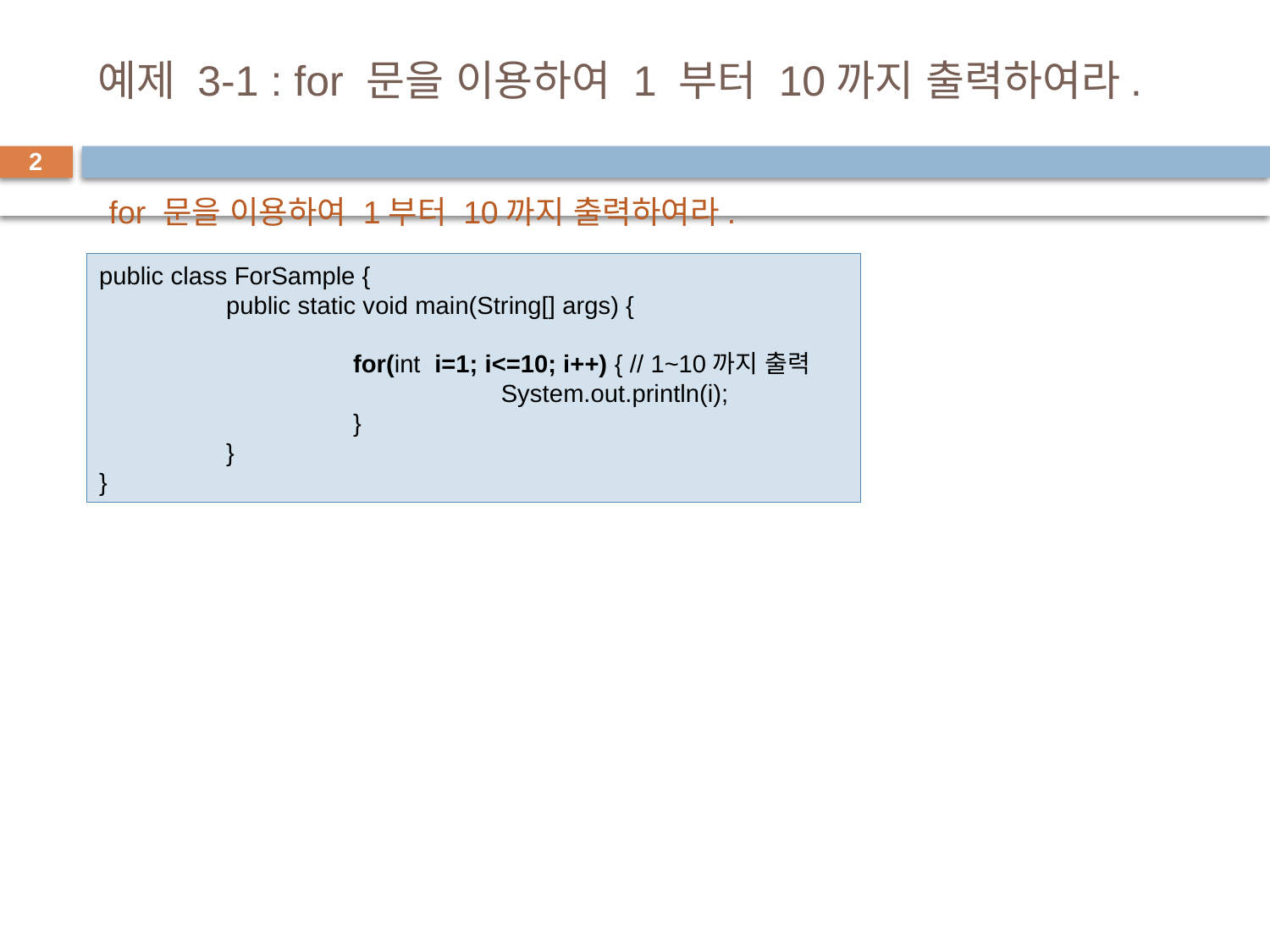

# 예제 3-1 : for 문을 이용하여 1 부터 10까지 출력하여라.
2
for 문을 이용하여 1부터 10까지 출력하여라.
public class ForSample {
	public static void main(String[] args) {

		for(int  i=1; i<=10; i++) { // 1~10까지 출력
			   System.out.println(i);
		}
	}
}